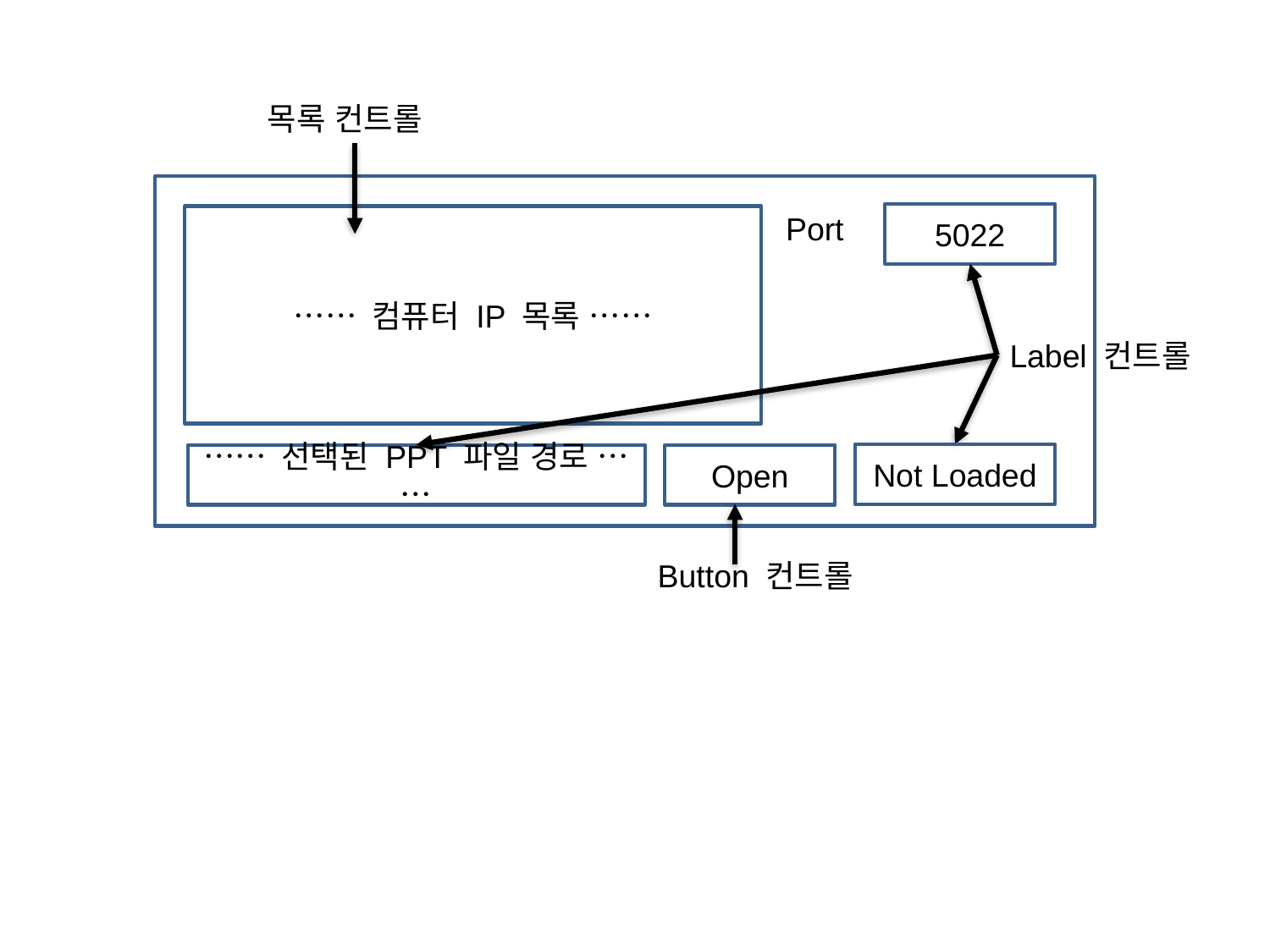

목록 컨트롤

Port
5022
…… 컴퓨터 IP 목록 ……
Label 컨트롤
Not Loaded
…… 선택된 PPT 파일 경로 ……
Open
Button 컨트롤